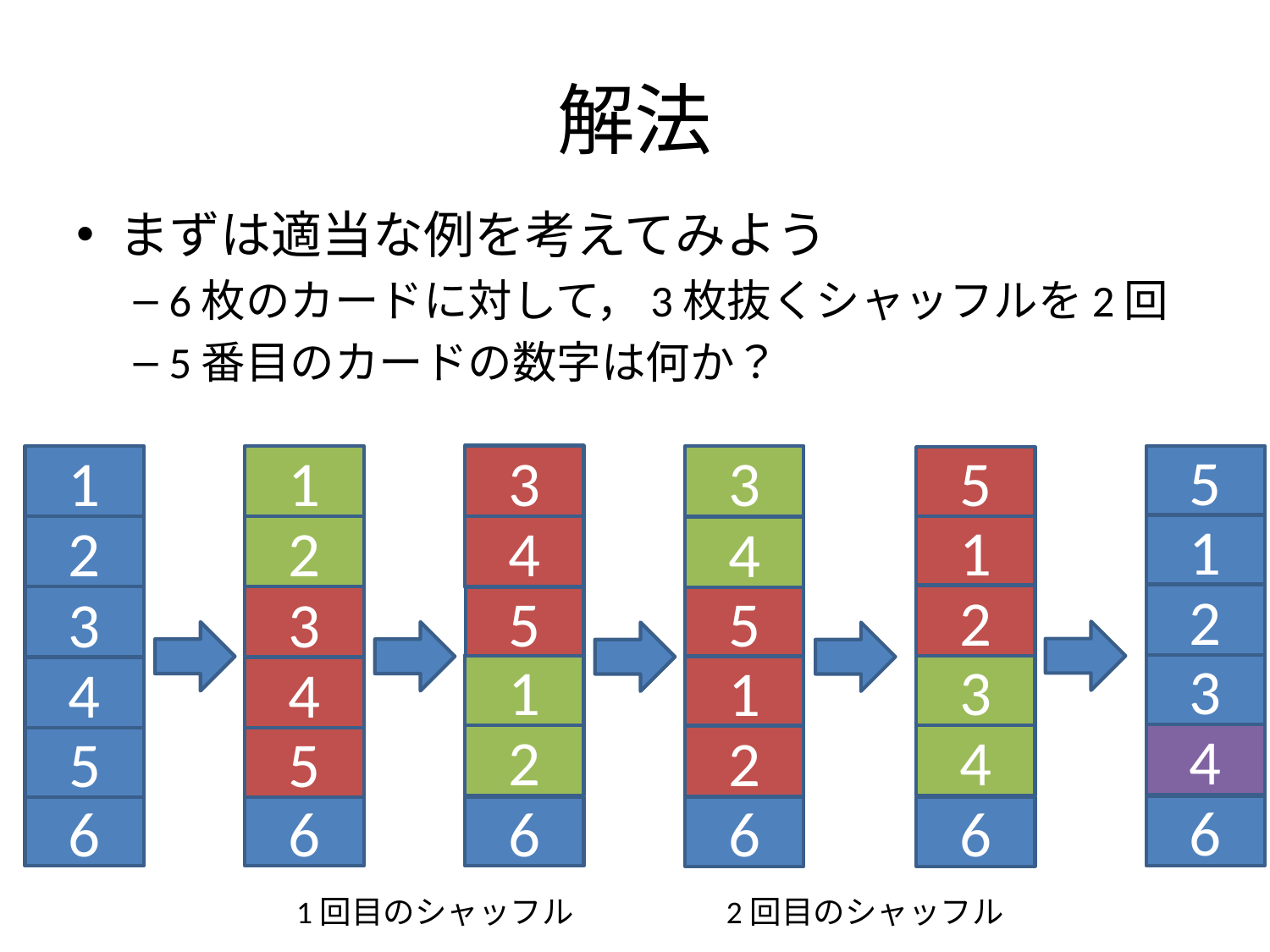

# 解法
まずは適当な例を考えてみよう
6枚のカードに対して，3枚抜くシャッフルを2回
5番目のカードの数字は何か？
3
1
1
3
5
5
1
1
2
2
4
4
2
2
3
3
5
5

3
3
1
1
4
4
4
2
4
2
5
5
6
6
6
6
6
6
1回目のシャッフル
2回目のシャッフル